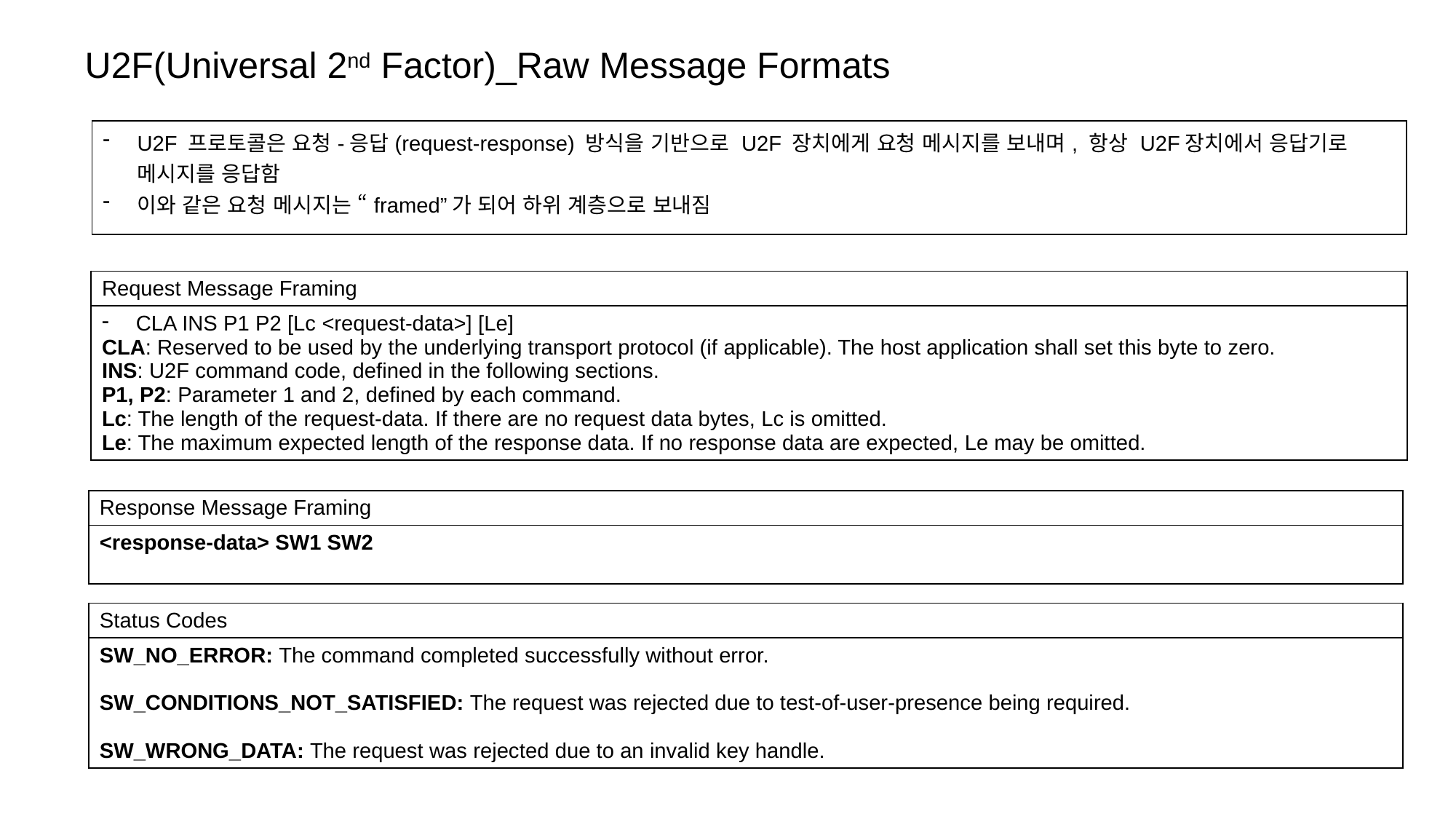

# U2F(Universal 2nd Factor)_Raw Message Formats
| U2F 프로토콜은 요청-응답(request-response) 방식을 기반으로 U2F 장치에게 요청 메시지를 보내며, 항상 U2F장치에서 응답기로 메시지를 응답함 이와 같은 요청 메시지는 “framed”가 되어 하위 계층으로 보내짐 |
| --- |
| Request Message Framing |
| --- |
| CLA INS P1 P2 [Lc <request-data>] [Le] CLA: Reserved to be used by the underlying transport protocol (if applicable). The host application shall set this byte to zero. INS: U2F command code, defined in the following sections. P1, P2: Parameter 1 and 2, defined by each command. Lc: The length of the request-data. If there are no request data bytes, Lc is omitted. Le: The maximum expected length of the response data. If no response data are expected, Le may be omitted. |
| Response Message Framing |
| --- |
| <response-data> SW1 SW2 |
| Status Codes |
| --- |
| SW\_NO\_ERROR: The command completed successfully without error. SW\_CONDITIONS\_NOT\_SATISFIED: The request was rejected due to test-of-user-presence being required. SW\_WRONG\_DATA: The request was rejected due to an invalid key handle. |